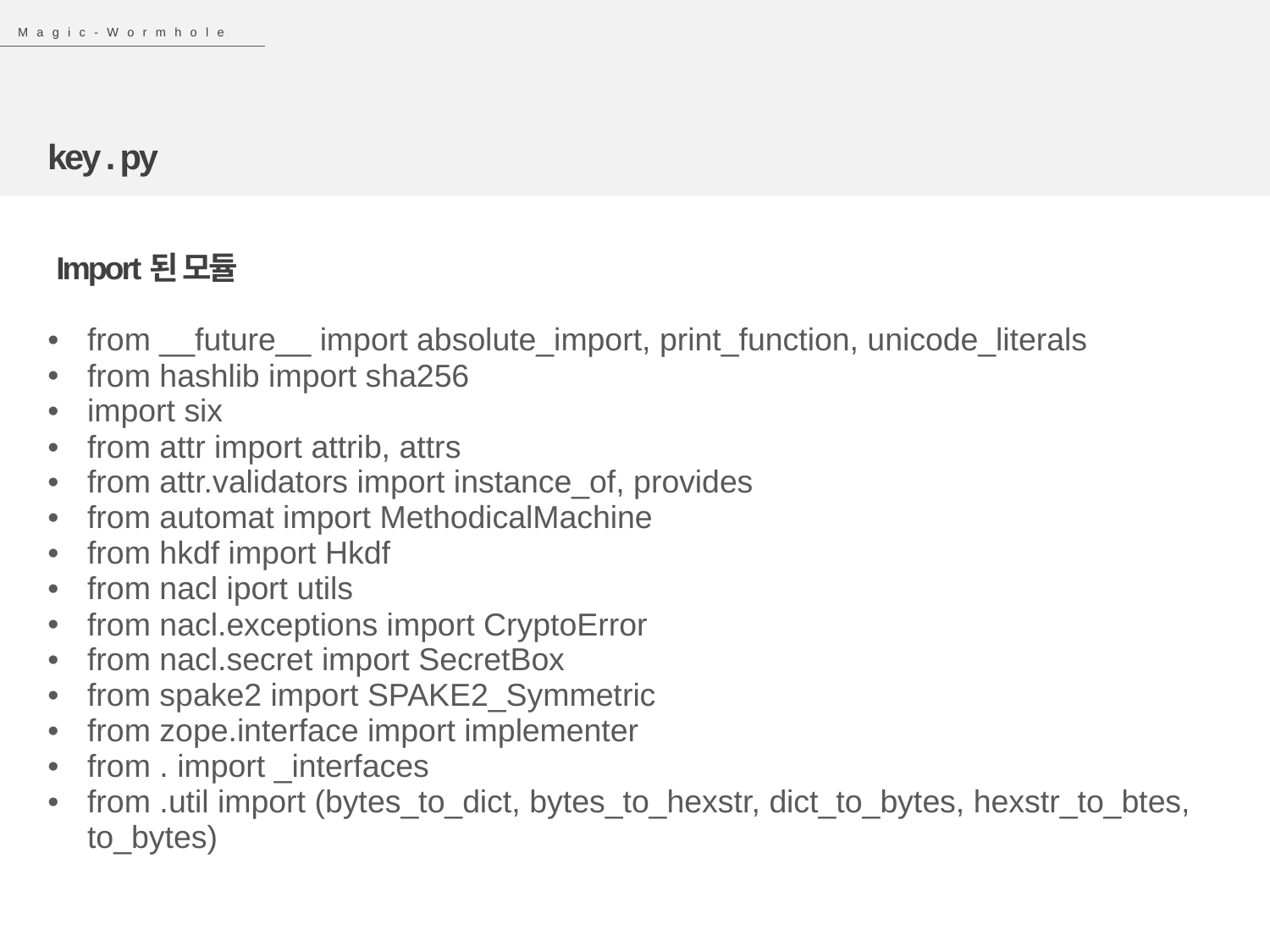

Magic-Wormhole
key . py
 Import된 모듈
| from \_\_future\_\_ import absolute\_import, print\_function, unicode\_literals from hashlib import sha256 import six from attr import attrib, attrs from attr.validators import instance\_of, provides from automat import MethodicalMachine from hkdf import Hkdf from nacl iport utils from nacl.exceptions import CryptoError from nacl.secret import SecretBox from spake2 import SPAKE2\_Symmetric from zope.interface import implementer from . import \_interfaces from .util import (bytes\_to\_dict, bytes\_to\_hexstr, dict\_to\_bytes, hexstr\_to\_btes, to\_bytes) |
| --- |